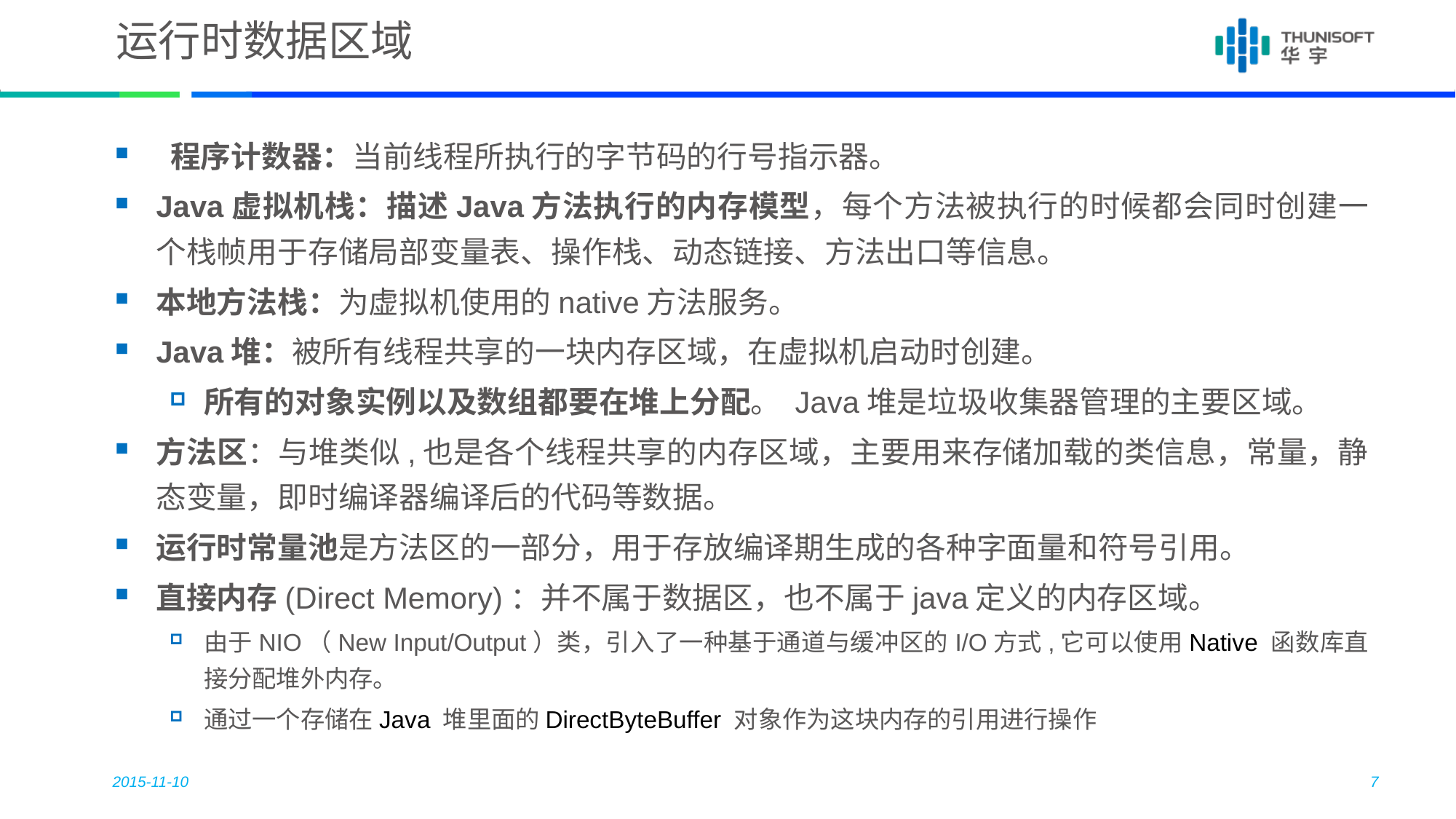

# 运行时数据区域
 程序计数器：当前线程所执行的字节码的行号指示器。
Java虚拟机栈：描述Java方法执行的内存模型，每个方法被执行的时候都会同时创建一个栈帧用于存储局部变量表、操作栈、动态链接、方法出口等信息。
本地方法栈：为虚拟机使用的native方法服务。
Java堆：被所有线程共享的一块内存区域，在虚拟机启动时创建。
所有的对象实例以及数组都要在堆上分配。 Java堆是垃圾收集器管理的主要区域。
方法区：与堆类似,也是各个线程共享的内存区域，主要用来存储加载的类信息，常量，静态变量，即时编译器编译后的代码等数据。
运行时常量池是方法区的一部分，用于存放编译期生成的各种字面量和符号引用。
直接内存(Direct Memory)：并不属于数据区，也不属于java定义的内存区域。
由于NIO（New Input/Output）类，引入了一种基于通道与缓冲区的I/O方式,它可以使用Native 函数库直接分配堆外内存。
通过一个存储在Java 堆里面的DirectByteBuffer 对象作为这块内存的引用进行操作

2015-11-10
7